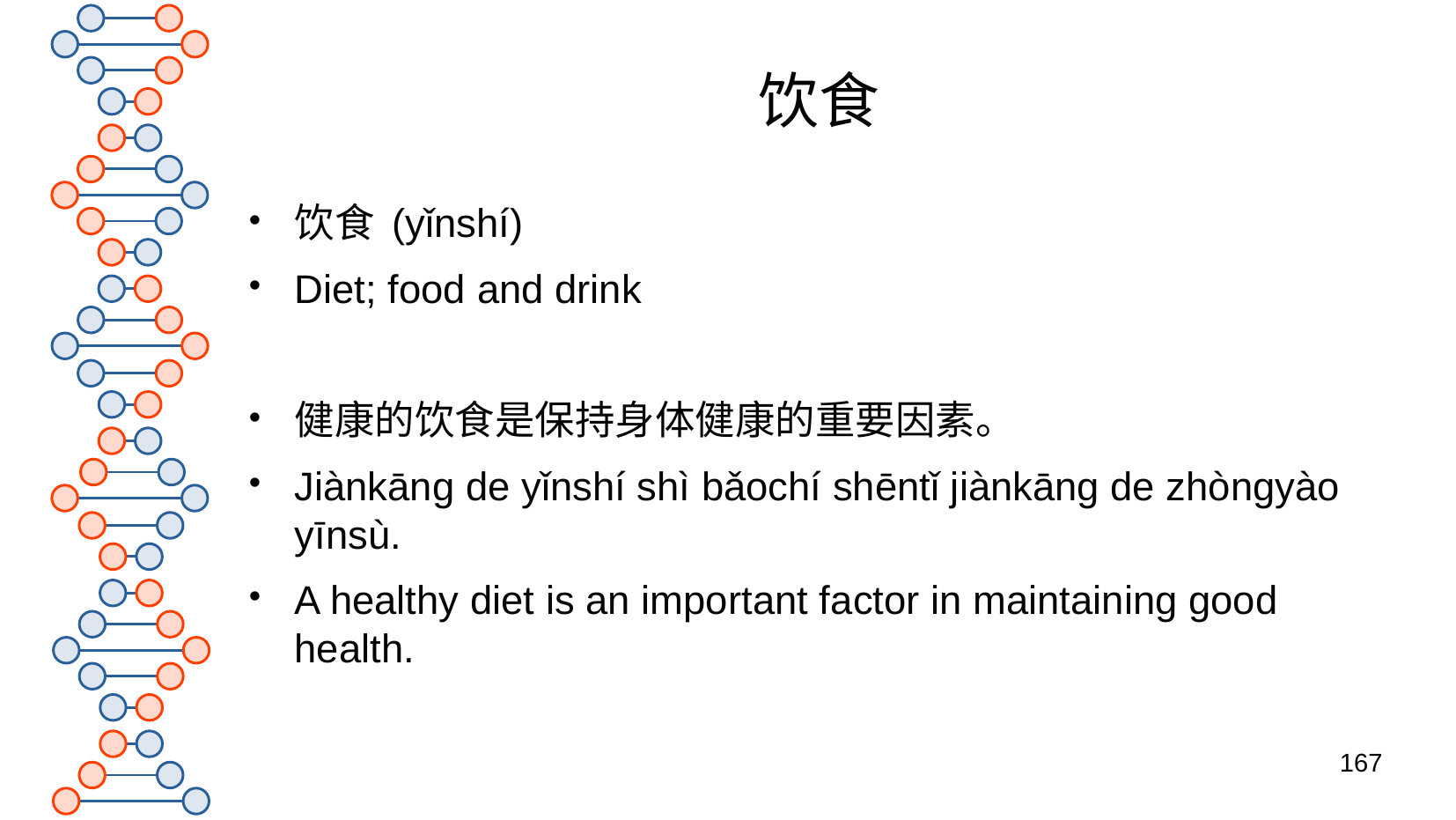

# 饮食
饮食 (yǐnshí)
Diet; food and drink

健康的饮食是保持身体健康的重要因素。
Jiànkāng de yǐnshí shì bǎochí shēntǐ jiànkāng de zhòngyào yīnsù.
A healthy diet is an important factor in maintaining good health.

167